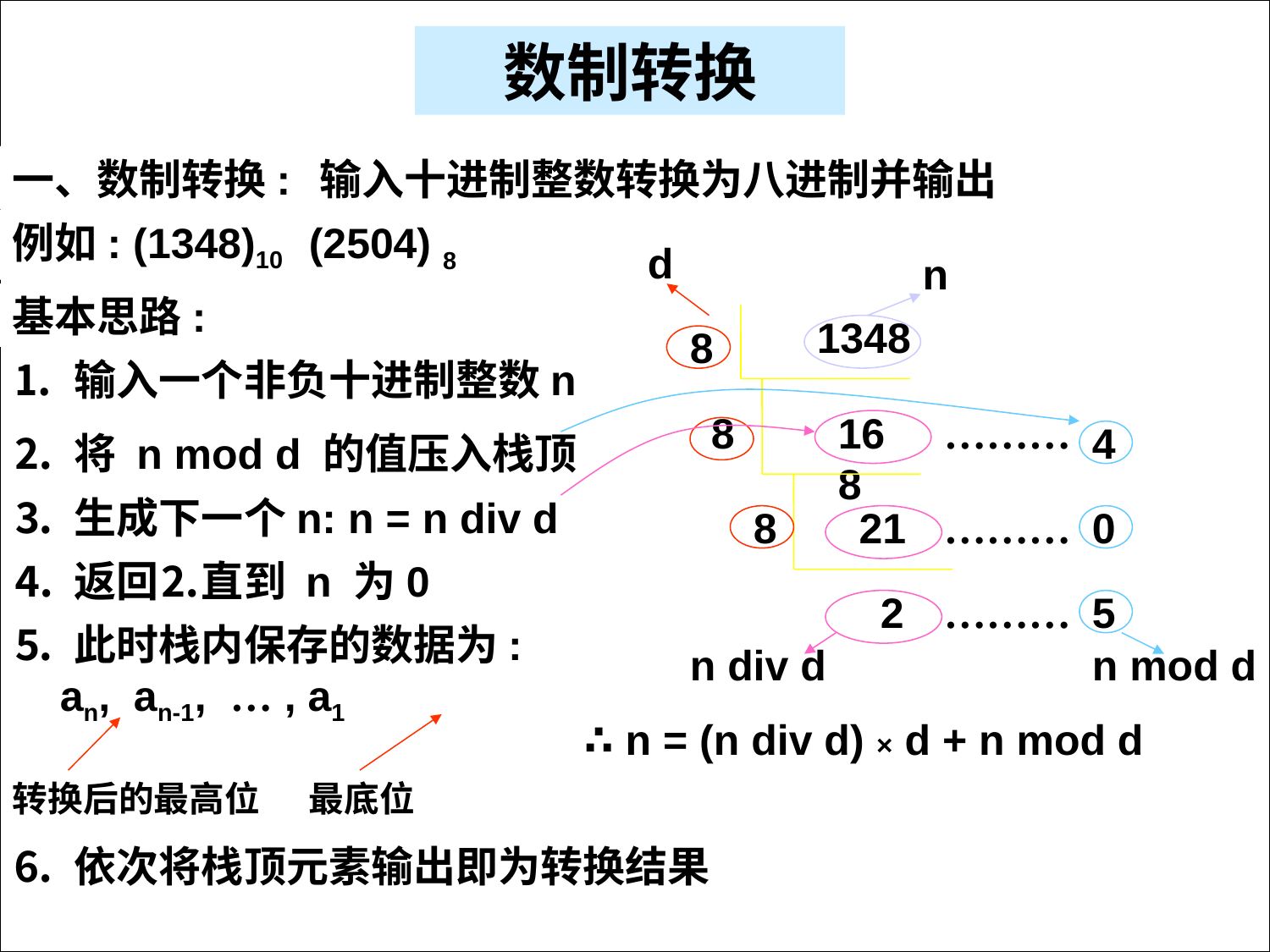

数制转换
一、数制转换:
输入十进制整数转换为八进制并输出
例如: (1348)10 =
(2504) 8
d
n
基本思路:

1348
8

⒈ 输入一个非负十进制整数n

8
168
………

4

⒉ 将 n mod d 的值压入栈顶

⒊ 生成下一个n: n = n div d
8
21
………
0

⒋ 返回⒉直到 n 为0

2
………
5

⒌ 此时栈内保存的数据为:
    an,  an-1,  … , a1
n div d

n mod d

∴ n = (n div d) × d + n mod d

转换后的最高位
最底位
⒍ 依次将栈顶元素输出即为转换结果

38